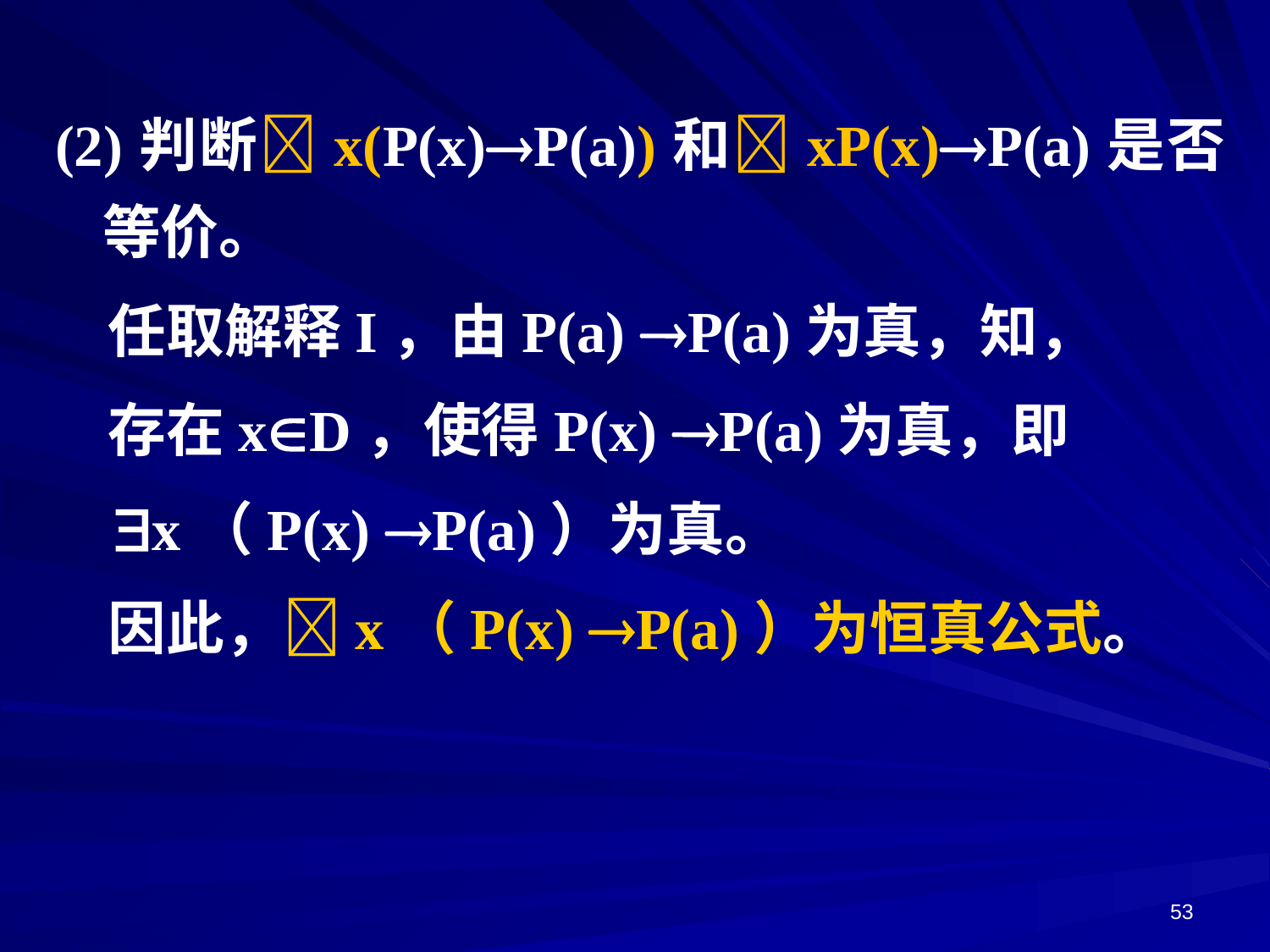

(2)判断∃x(P(x)→P(a))和∃xP(x)→P(a)是否等价。
   任取解释I，由P(a) →P(a)为真，知，
   存在x∈D，使得P(x) →P(a)为真，即
    ∃x（P(x) →P(a)）为真。
   因此，∃x（P(x) →P(a)）为恒真公式。
53